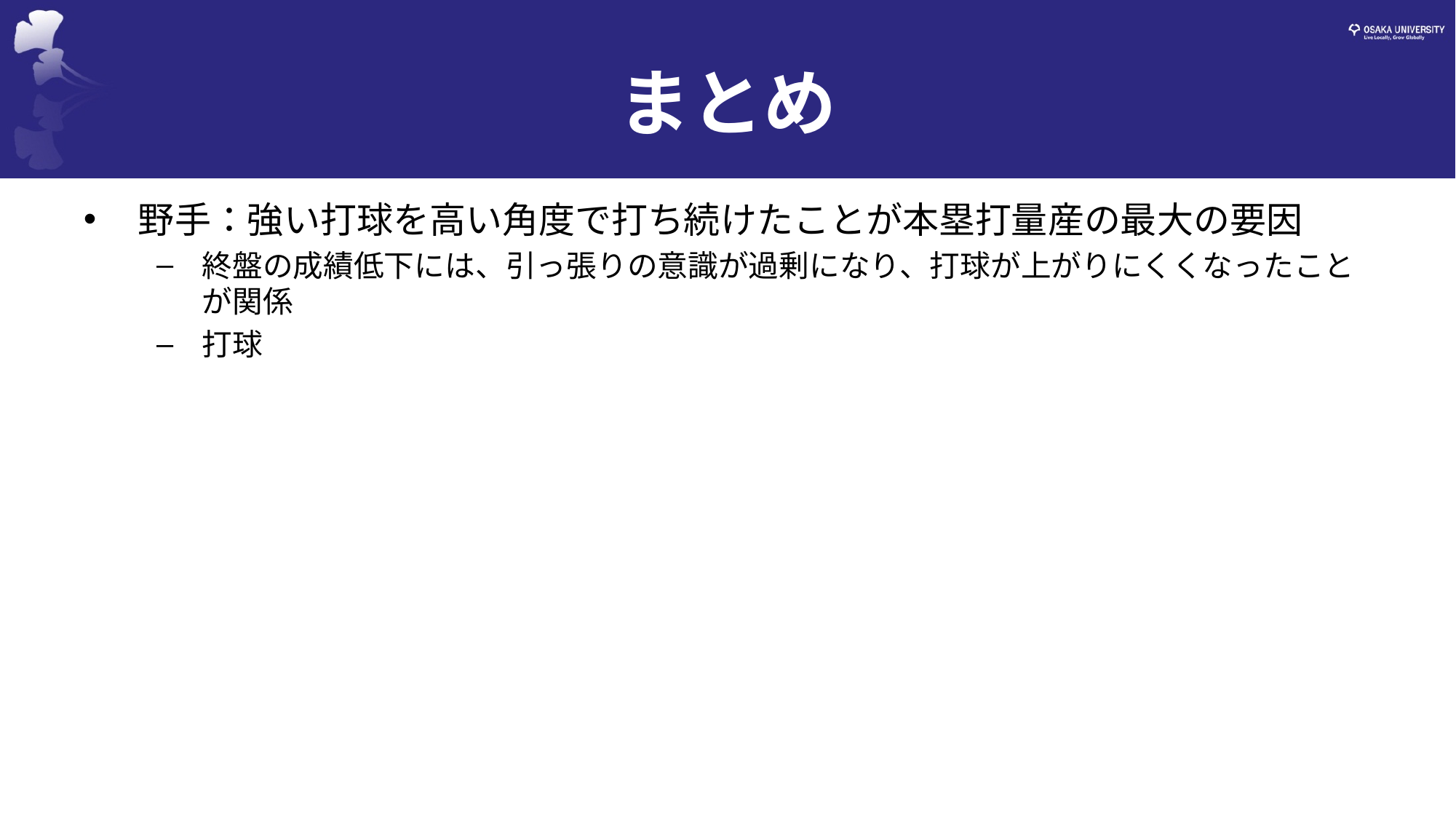

# まとめ
野手：強い打球を高い角度で打ち続けたことが本塁打量産の最大の要因
終盤の成績低下には、引っ張りの意識が過剰になり、打球が上がりにくくなったことが関係
打球